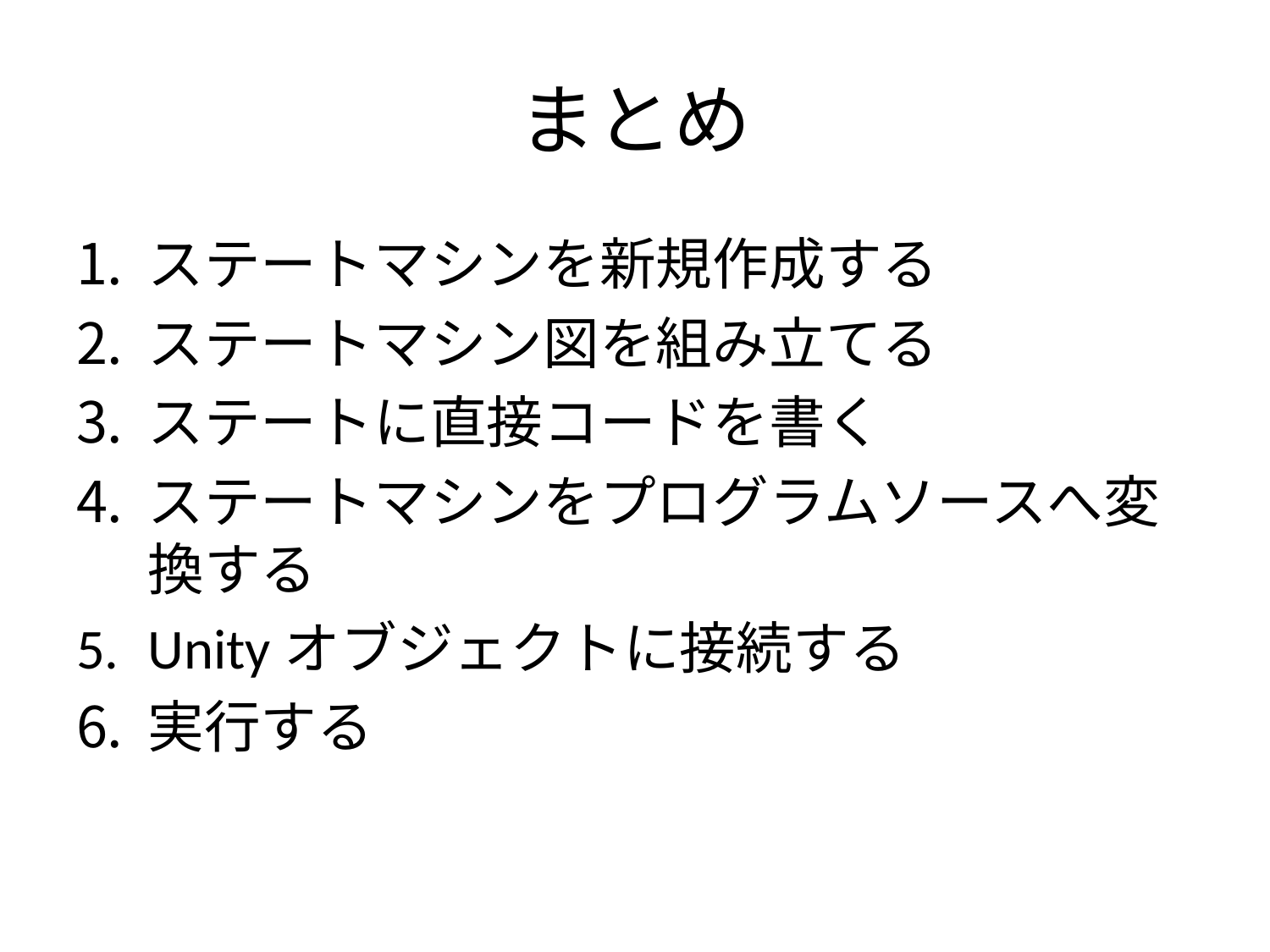

# まとめ
ステートマシンを新規作成する
ステートマシン図を組み立てる
ステートに直接コードを書く
ステートマシンをプログラムソースへ変換する
Unityオブジェクトに接続する
実行する